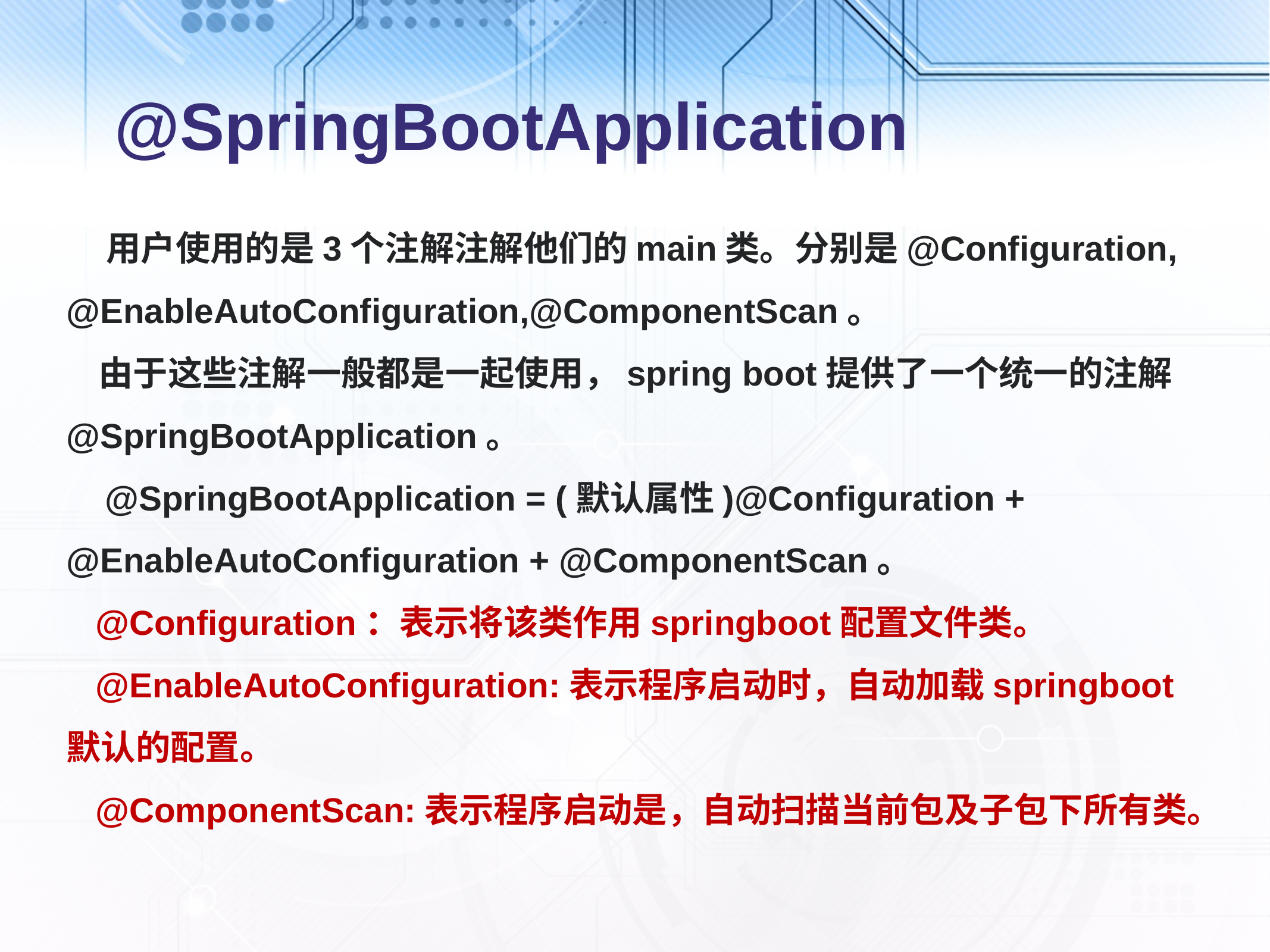

# @SpringBootApplication
    用户使用的是3个注解注解他们的main类。分别是@Configuration, @EnableAutoConfiguration,@ComponentScan。
   由于这些注解一般都是一起使用，spring boot提供了一个统一的注解@SpringBootApplication。
    @SpringBootApplication = (默认属性)@Configuration + @EnableAutoConfiguration + @ComponentScan。
   @Configuration：表示将该类作用springboot配置文件类。
   @EnableAutoConfiguration:表示程序启动时，自动加载springboot默认的配置。
   @ComponentScan:表示程序启动是，自动扫描当前包及子包下所有类。